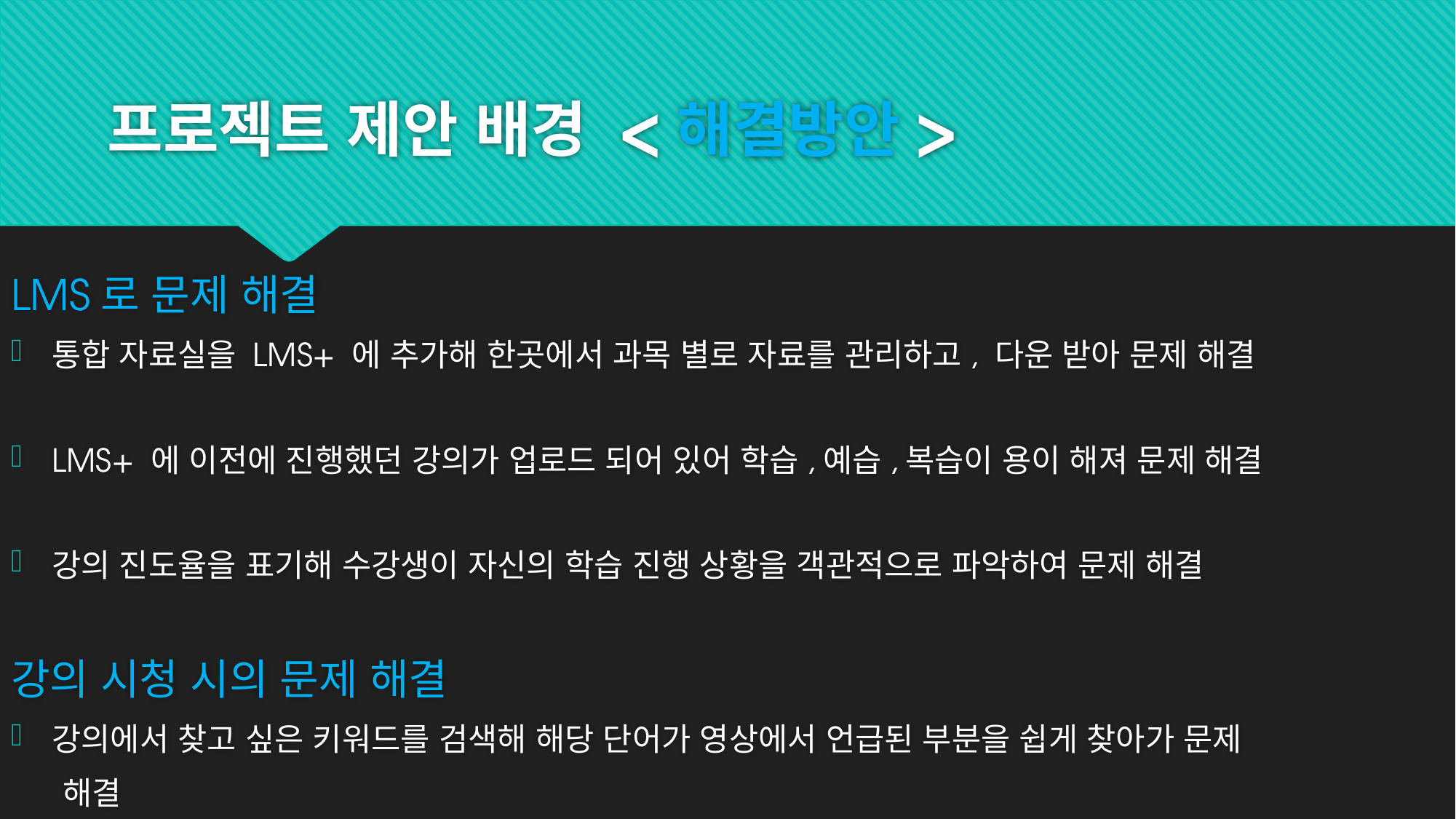

# 프로젝트 제안 배경 <해결방안>
LMS로 문제 해결
통합 자료실을 LMS+ 에 추가해 한곳에서 과목 별로 자료를 관리하고, 다운 받아 문제 해결

LMS+ 에 이전에 진행했던 강의가 업로드 되어 있어 학습,예습,복습이 용이 해져 문제 해결

강의 진도율을 표기해 수강생이 자신의 학습 진행 상황을 객관적으로 파악하여 문제 해결

강의 시청 시의 문제 해결
강의에서 찾고 싶은 키워드를 검색해 해당 단어가 영상에서 언급된 부분을 쉽게 찾아가 문제
     해결